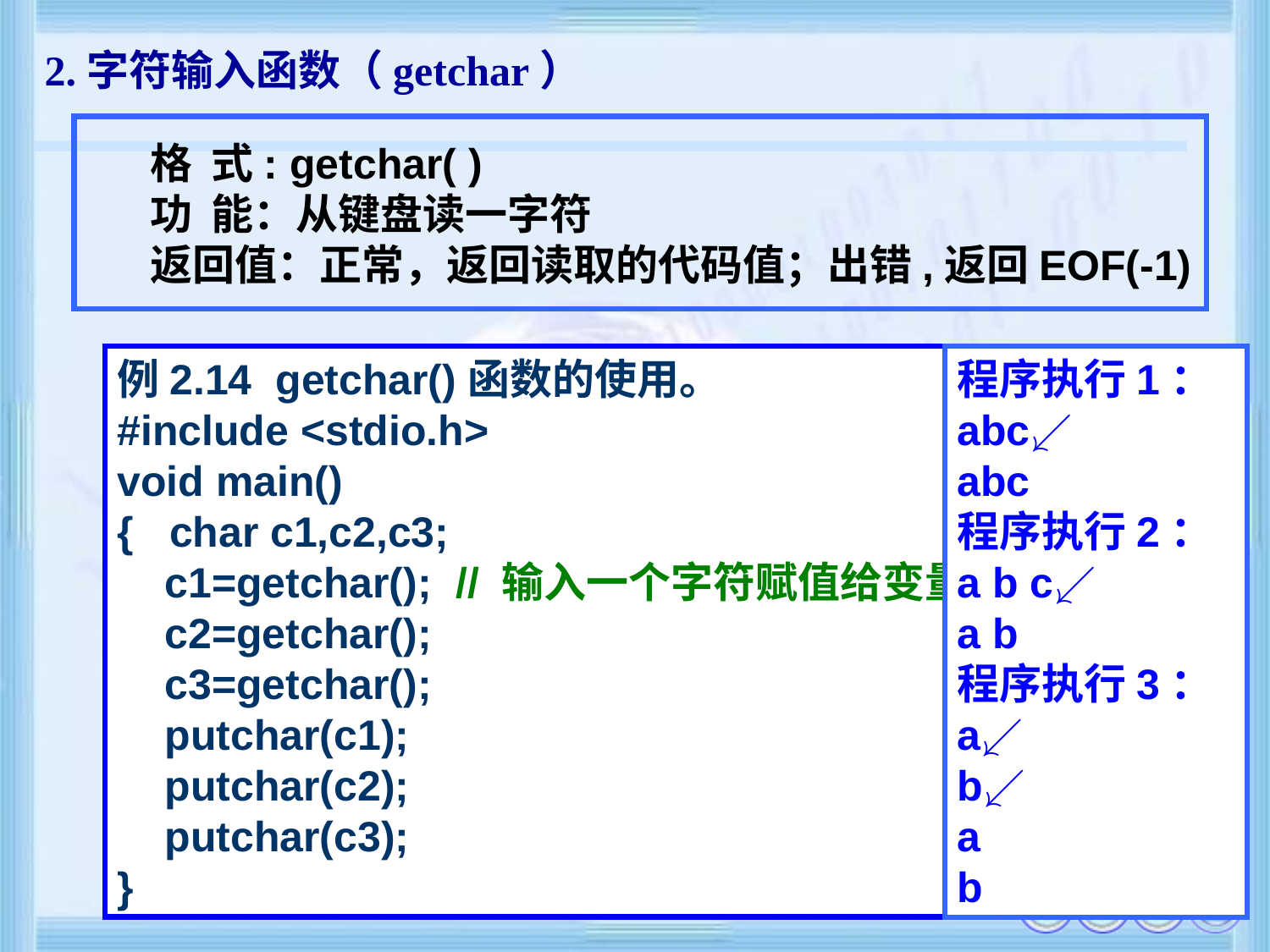

2.字符输入函数（getchar）
格  式: getchar( )
功  能：从键盘读一字符
返回值：正常，返回读取的代码值；出错,返回EOF(-1)
例2.14  getchar()函数的使用。
#include <stdio.h>
void main()
{   char c1,c2,c3;
    c1=getchar();  // 输入一个字符赋值给变量c1
    c2=getchar();
    c3=getchar();
    putchar(c1);
    putchar(c2);
    putchar(c3);
}
程序执行1：
abc↙
abc
程序执行2：
a b c↙
a b
程序执行3：
a↙
b↙
a
b